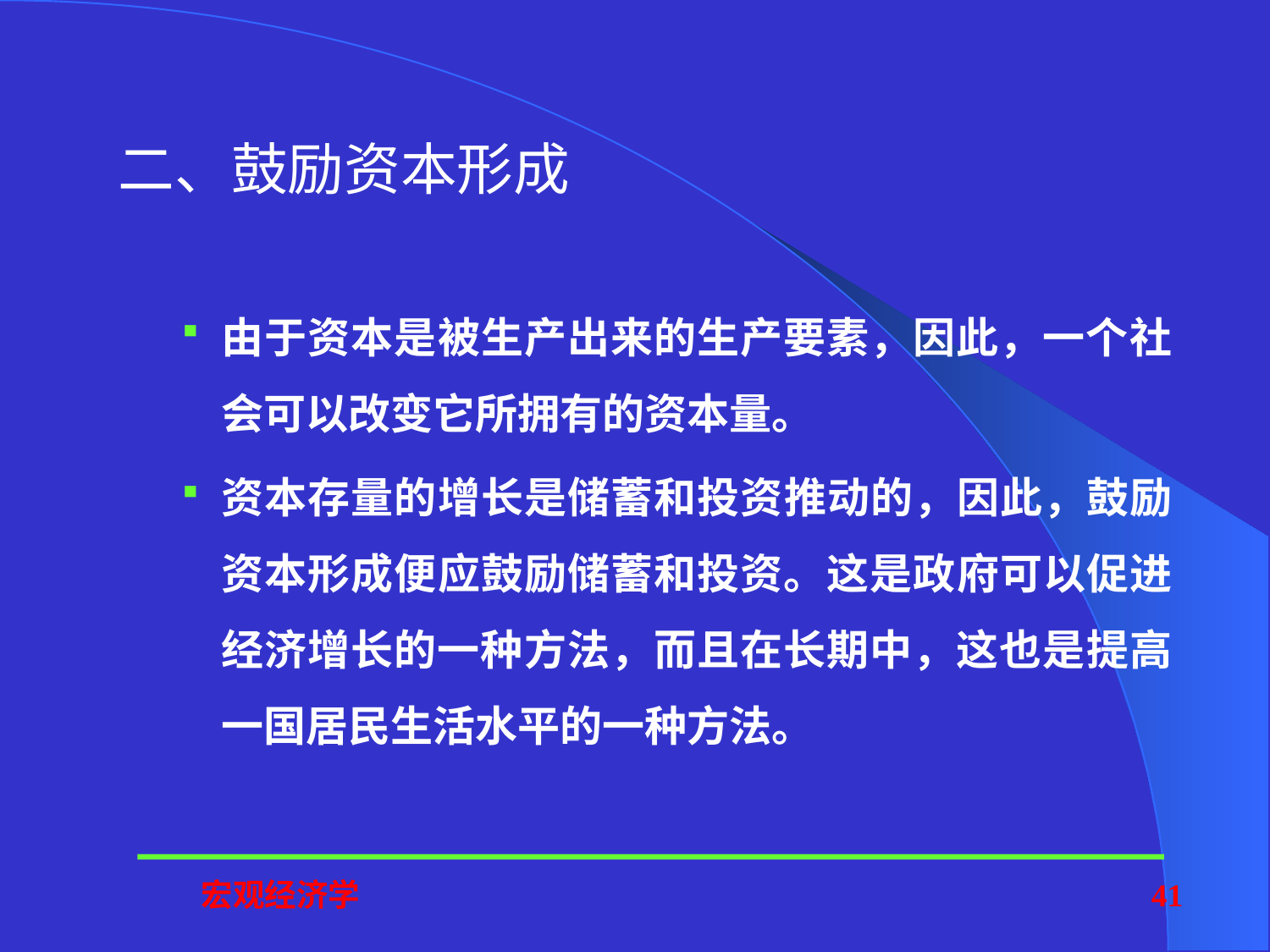

二、鼓励资本形成

由于资本是被生产出来的生产要素，因此，一个社会可以改变它所拥有的资本量。
资本存量的增长是储蓄和投资推动的，因此，鼓励资本形成便应鼓励储蓄和投资。这是政府可以促进经济增长的一种方法，而且在长期中，这也是提高一国居民生活水平的一种方法。